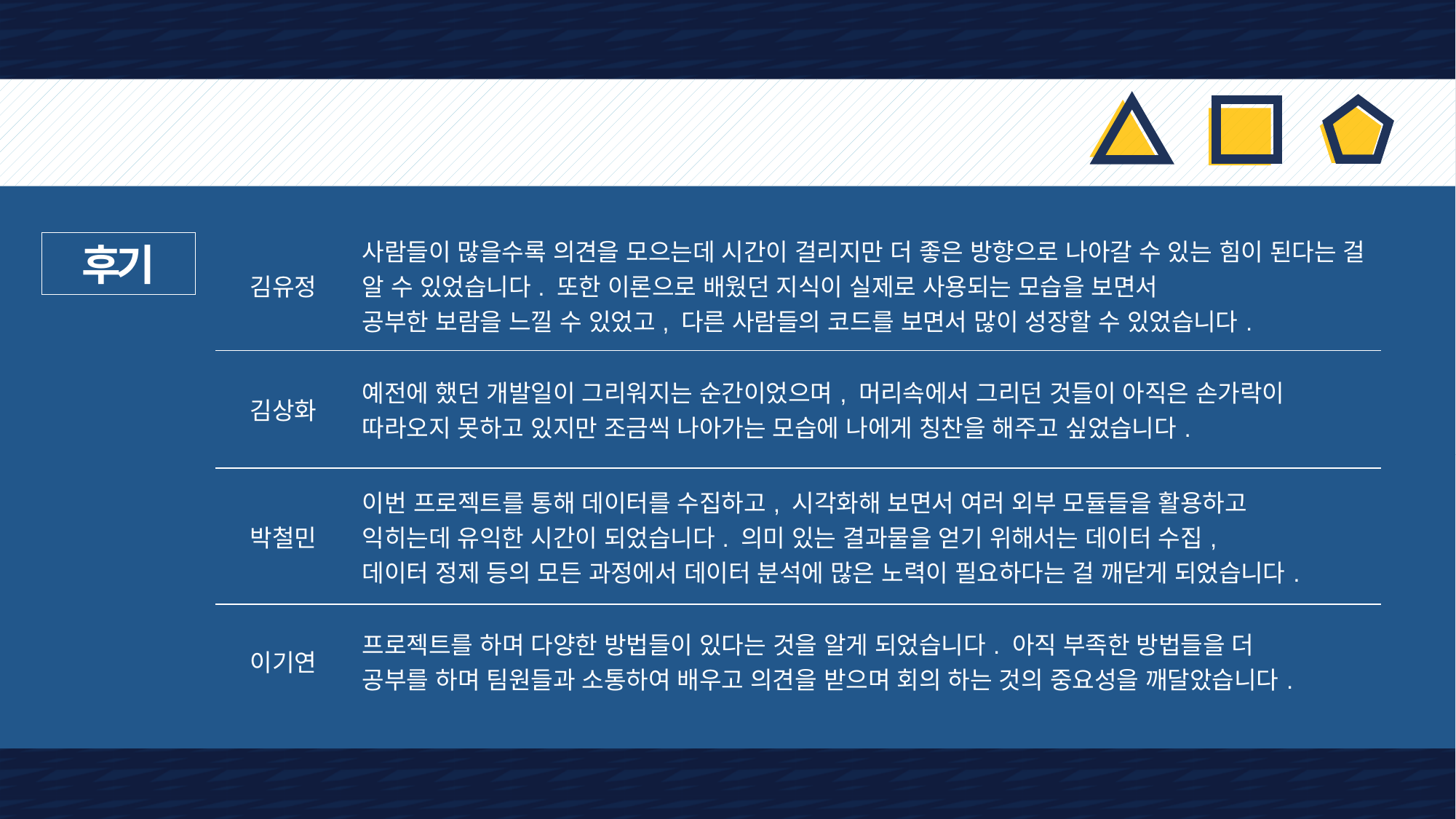

| 김유정 | 사람들이 많을수록 의견을 모으는데 시간이 걸리지만 더 좋은 방향으로 나아갈 수 있는 힘이 된다는 걸 알 수 있었습니다. 또한 이론으로 배웠던 지식이 실제로 사용되는 모습을 보면서 공부한 보람을 느낄 수 있었고, 다른 사람들의 코드를 보면서 많이 성장할 수 있었습니다. |
| --- | --- |
| 김상화 | 예전에 했던 개발일이 그리워지는 순간이었으며, 머리속에서 그리던 것들이 아직은 손가락이 따라오지 못하고 있지만 조금씩 나아가는 모습에 나에게 칭찬을 해주고 싶었습니다. |
| 박철민 | 이번 프로젝트를 통해 데이터를 수집하고, 시각화해 보면서 여러 외부 모듈들을 활용하고 익히는데 유익한 시간이 되었습니다. 의미 있는 결과물을 얻기 위해서는 데이터 수집, 데이터 정제 등의 모든 과정에서 데이터 분석에 많은 노력이 필요하다는 걸 깨닫게 되었습니다. |
| 이기연 | 프로젝트를 하며 다양한 방법들이 있다는 것을 알게 되었습니다. 아직 부족한 방법들을 더 공부를 하며 팀원들과 소통하여 배우고 의견을 받으며 회의 하는 것의 중요성을 깨달았습니다. |
후기